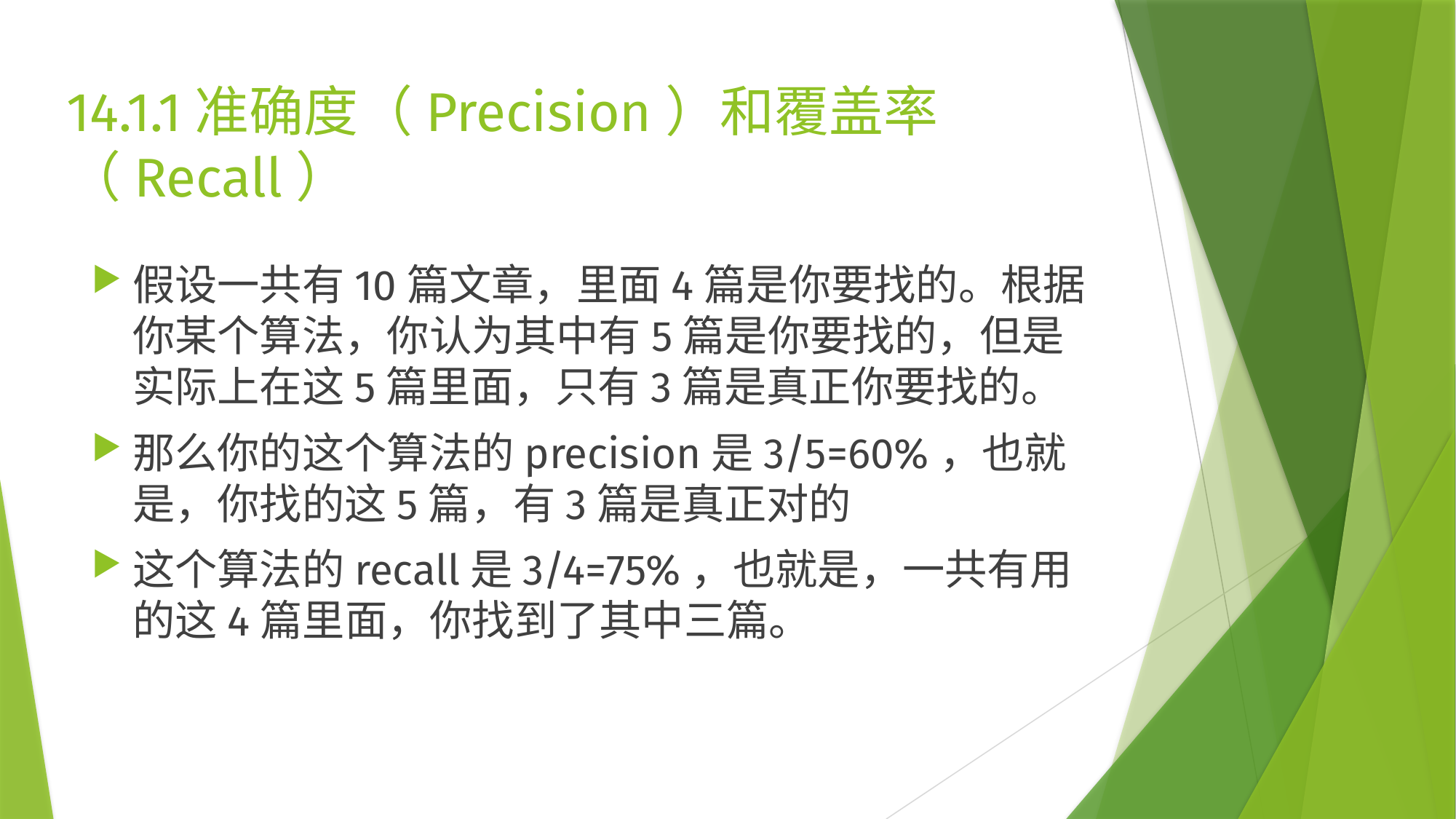

# 14.1.1准确度（Precision）和覆盖率（Recall）
假设一共有10篇文章，里面4篇是你要找的。根据你某个算法，你认为其中有5篇是你要找的，但是实际上在这5篇里面，只有3篇是真正你要找的。
那么你的这个算法的precision是3/5=60%，也就是，你找的这5篇，有3篇是真正对的
这个算法的recall是3/4=75%，也就是，一共有用的这4篇里面，你找到了其中三篇。